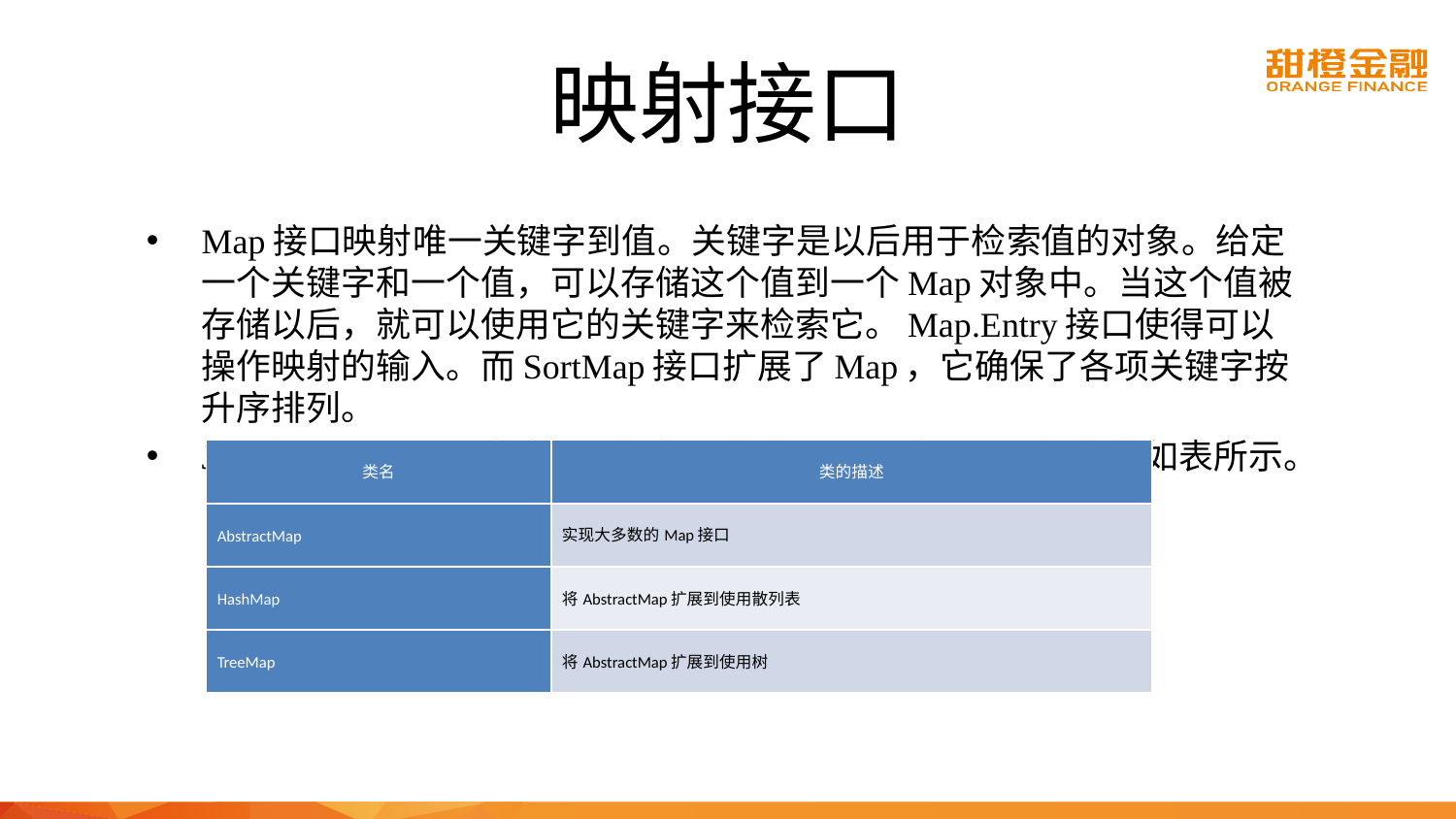

# 映射接口
Map接口映射唯一关键字到值。关键字是以后用于检索值的对象。给定一个关键字和一个值，可以存储这个值到一个Map对象中。当这个值被存储以后，就可以使用它的关键字来检索它。Map.Entry接口使得可以操作映射的输入。而SortMap接口扩展了Map，它确保了各项关键字按升序排列。
Java提供了几个用来实现映射接口的类。可以被用作映射的类如表所示。

| 类名 | 类的描述 |
| --- | --- |
| AbstractMap | 实现大多数的Map接口 |
| HashMap | 将AbstractMap扩展到使用散列表 |
| TreeMap | 将AbstractMap扩展到使用树 |